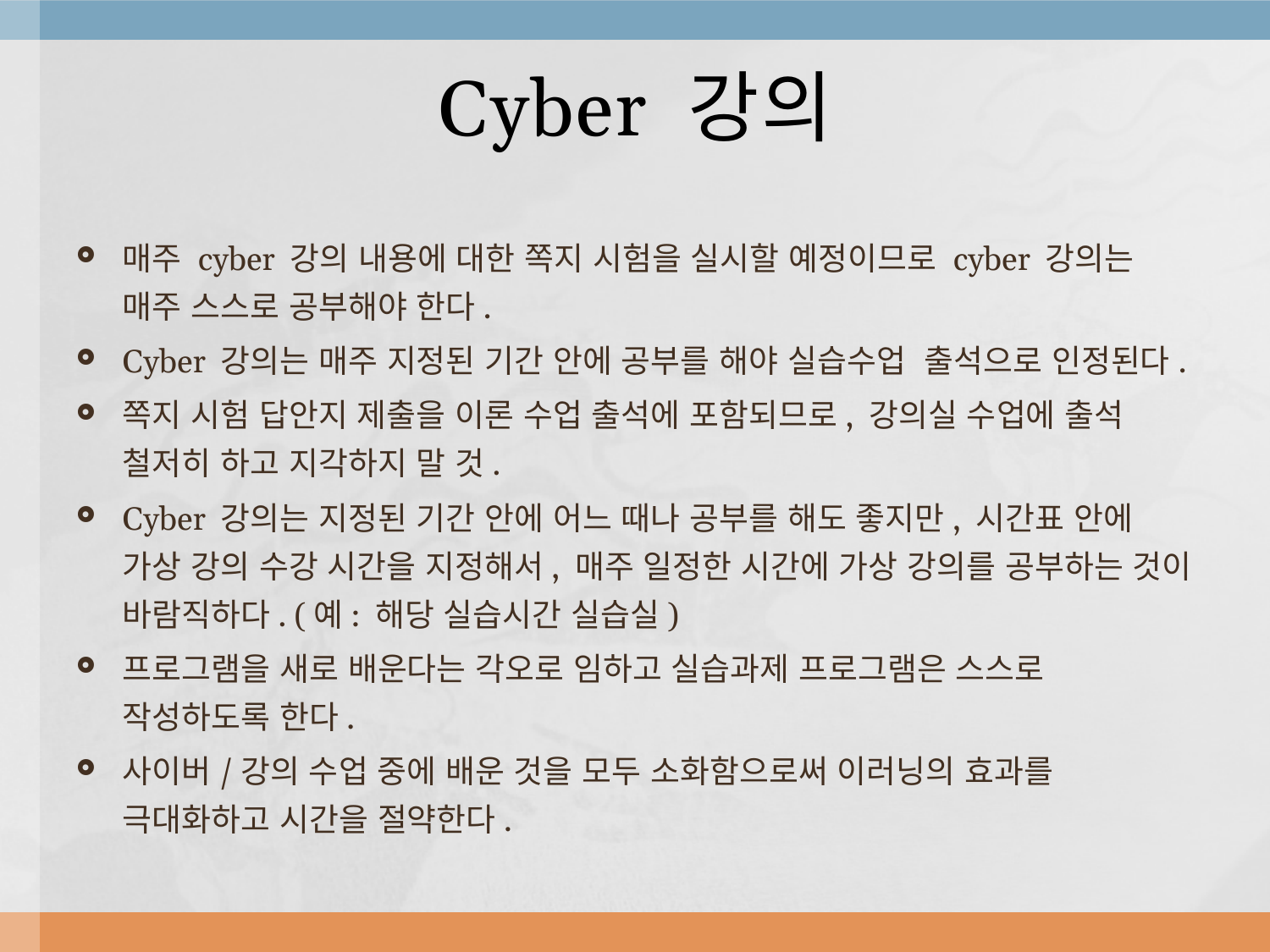

# Cyber 강의
매주 cyber 강의 내용에 대한 쪽지 시험을 실시할 예정이므로 cyber 강의는 매주 스스로 공부해야 한다.
Cyber 강의는 매주 지정된 기간 안에 공부를 해야 실습수업  출석으로 인정된다.
쪽지 시험 답안지 제출을 이론 수업 출석에 포함되므로, 강의실 수업에 출석 철저히 하고 지각하지 말 것.
Cyber 강의는 지정된 기간 안에 어느 때나 공부를 해도 좋지만, 시간표 안에 가상 강의 수강 시간을 지정해서, 매주 일정한 시간에 가상 강의를 공부하는 것이 바람직하다. (예: 해당 실습시간 실습실)
프로그램을 새로 배운다는 각오로 임하고 실습과제 프로그램은 스스로 작성하도록 한다.
사이버/강의 수업 중에 배운 것을 모두 소화함으로써 이러닝의 효과를 극대화하고 시간을 절약한다.